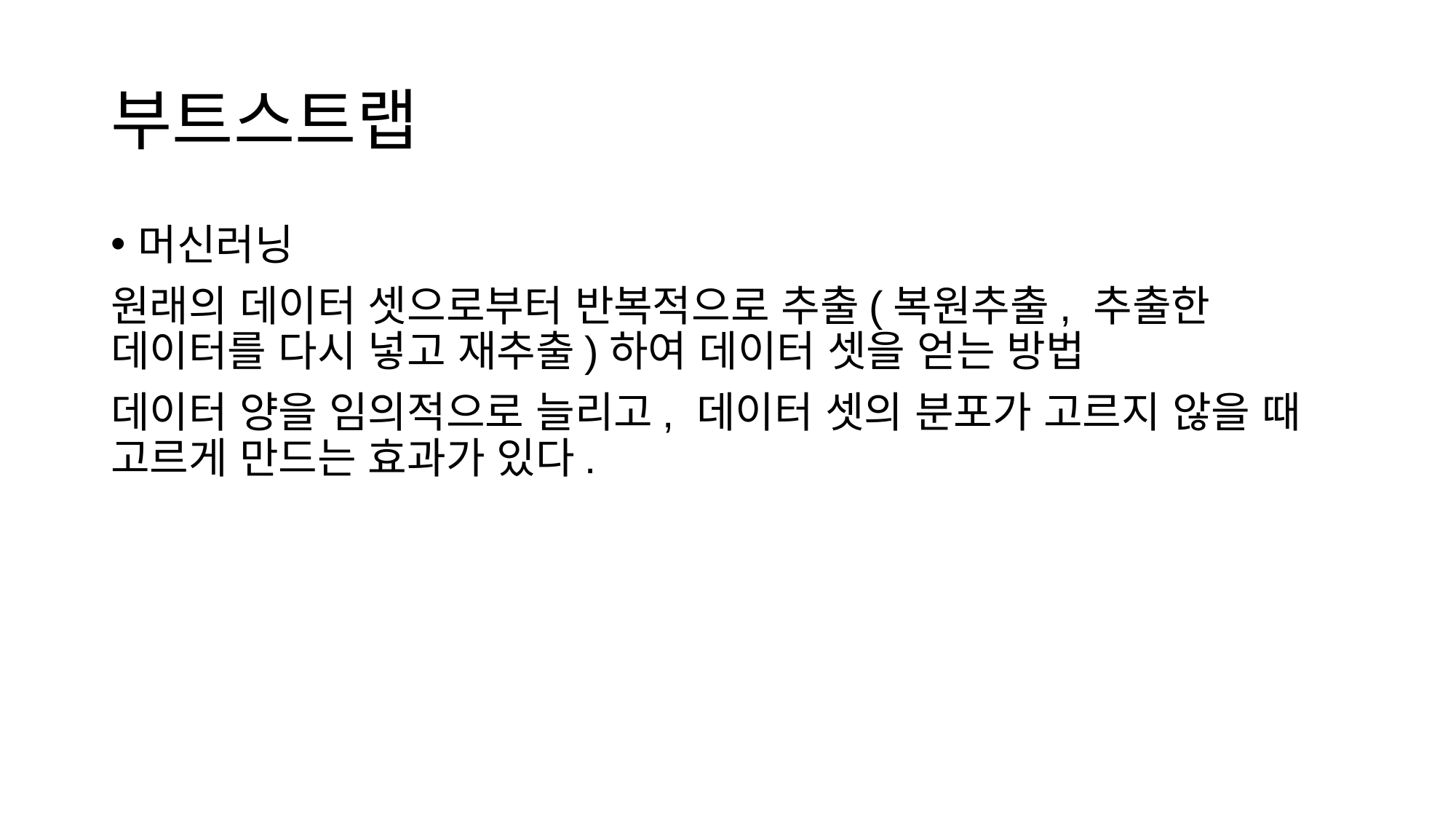

# 부트스트랩
머신러닝
원래의 데이터 셋으로부터 반복적으로 추출(복원추출, 추출한 데이터를 다시 넣고 재추출)하여 데이터 셋을 얻는 방법
데이터 양을 임의적으로 늘리고, 데이터 셋의 분포가 고르지 않을 때 고르게 만드는 효과가 있다.